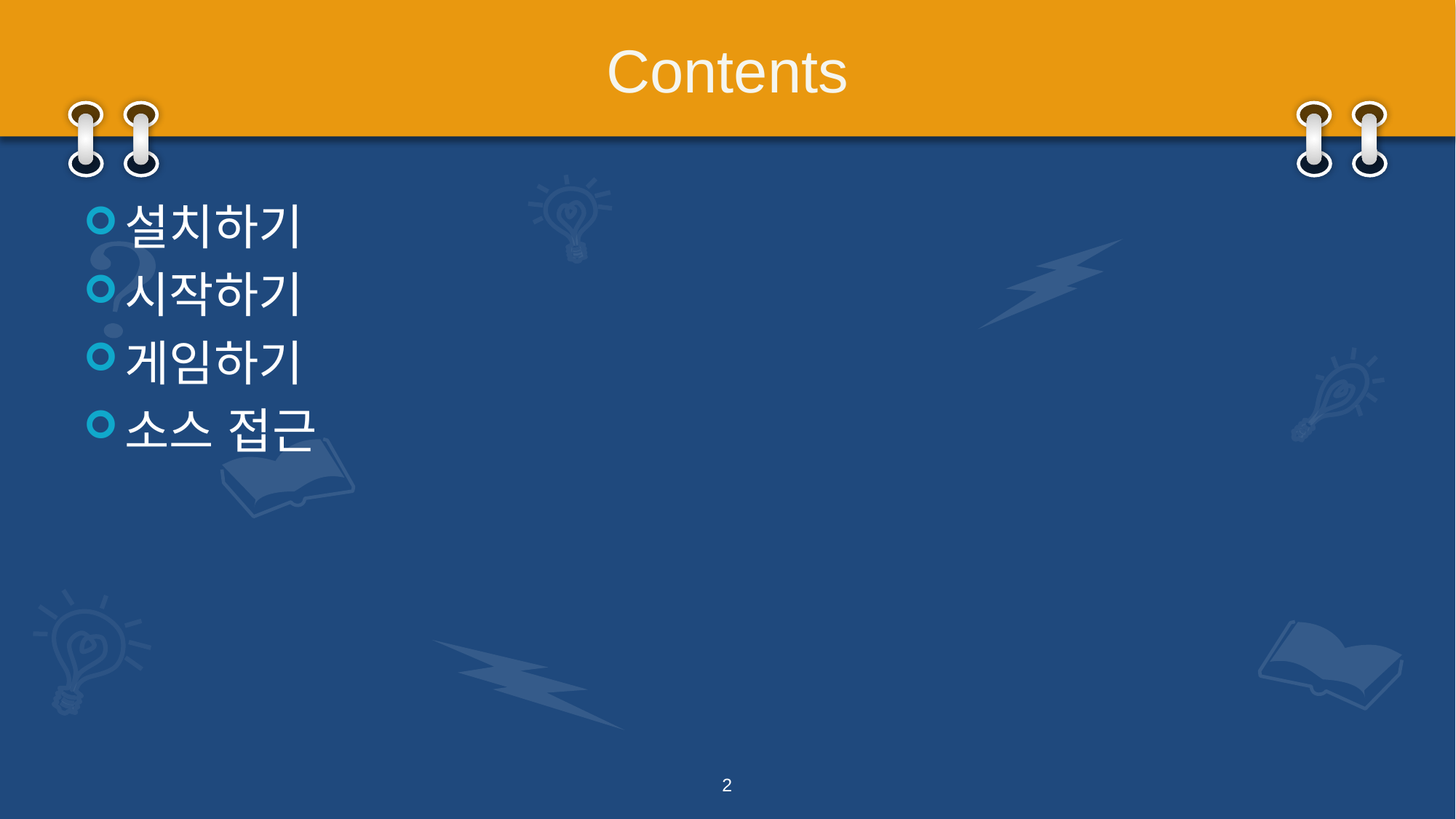

# Contents
설치하기
시작하기
게임하기
소스 접근
2